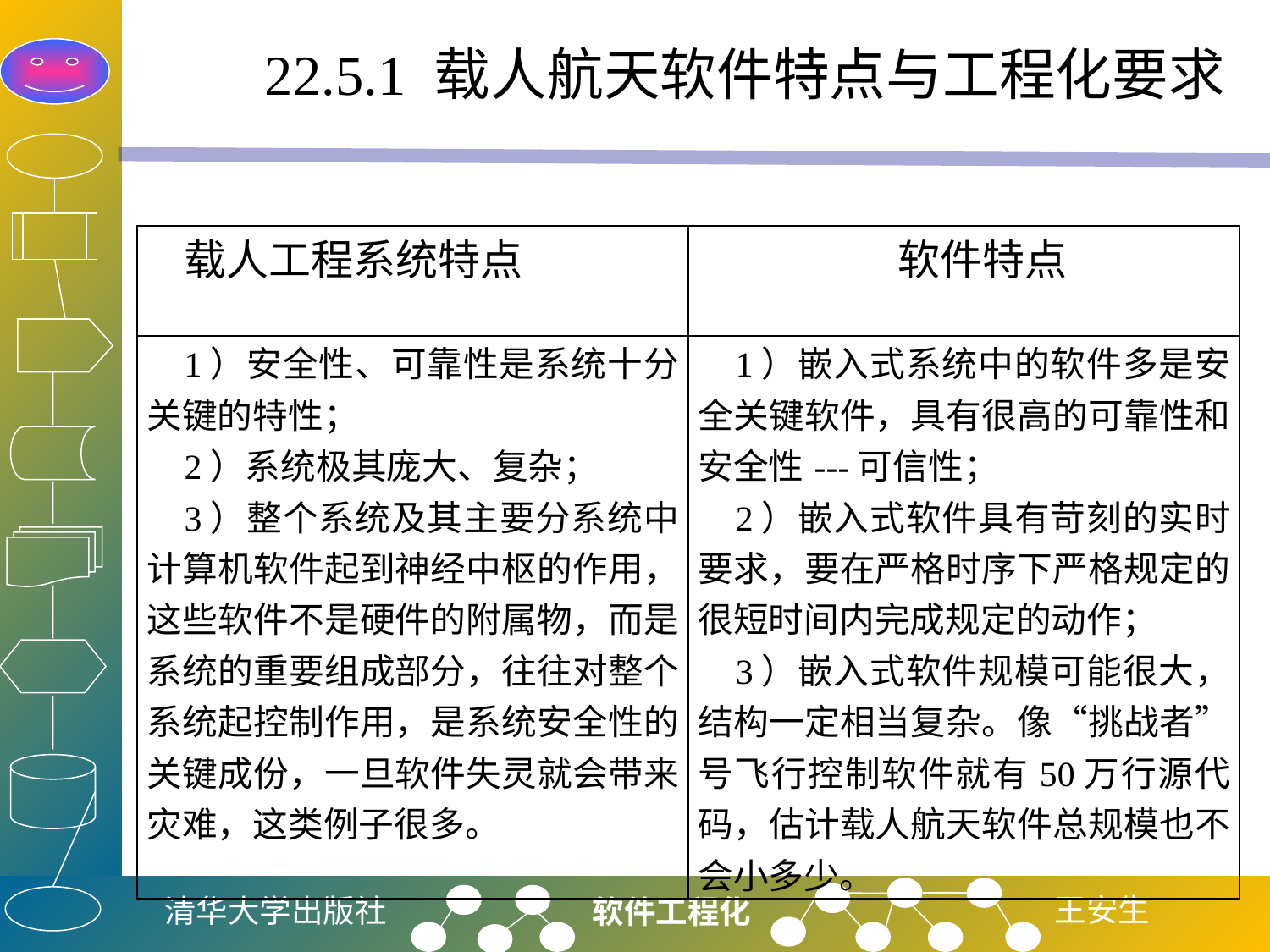

# 22.5.1 载人航天软件特点与工程化要求
| 载人工程系统特点 | 软件特点 |
| --- | --- |
| 1）安全性、可靠性是系统十分关键的特性； 2）系统极其庞大、复杂； 3）整个系统及其主要分系统中计算机软件起到神经中枢的作用，这些软件不是硬件的附属物，而是系统的重要组成部分，往往对整个系统起控制作用，是系统安全性的关键成份，一旦软件失灵就会带来灾难，这类例子很多。 | 1）嵌入式系统中的软件多是安全关键软件，具有很高的可靠性和安全性---可信性； 2）嵌入式软件具有苛刻的实时要求，要在严格时序下严格规定的很短时间内完成规定的动作； 3）嵌入式软件规模可能很大，结构一定相当复杂。像“挑战者”号飞行控制软件就有50万行源代码，估计载人航天软件总规模也不会小多少。 |